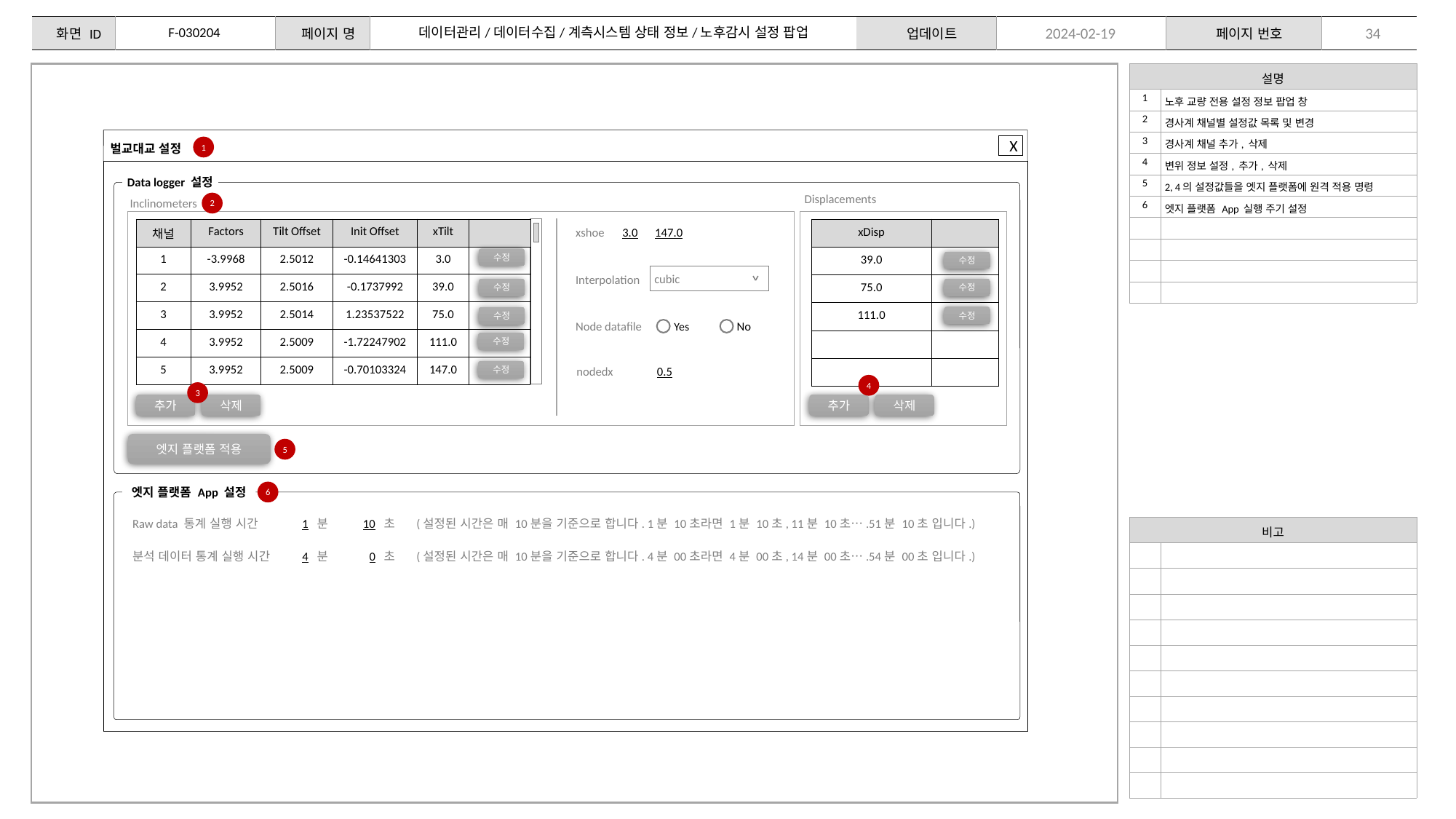

F-030204
데이터관리/데이터수집/계측시스템 상태 정보/노후감시 설정 팝업
34
2024-02-19
| 설명 |  |
| --- | --- |
| 1 | 노후 교량 전용 설정 정보 팝업 창 |
| 2 | 경사계 채널별 설정값 목록 및 변경 |
| 3 | 경사계 채널 추가, 삭제 |
| 4 | 변위 정보 설정, 추가, 삭제 |
| 5 | 2, 4의 설정값들을 엣지 플랫폼에 원격 적용 명령 |
| 6 | 엣지 플랫폼 App 실행 주기 설정 |
|  |  |
|  |  |
|  |  |
|  |  |

벌교대교 설정
X
1

Data logger 설정

Displacements
Inclinometers
2

| 채널 | Factors | Tilt Offset | Init Offset | xTilt |  |
| --- | --- | --- | --- | --- | --- |
| 1 | -3.9968 | 2.5012 | -0.14641303 | 3.0 |  |
| 2 | 3.9952 | 2.5016 | -0.1737992 | 39.0 |  |
| 3 | 3.9952 | 2.5014 | 1.23537522 | 75.0 |  |
| 4 | 3.9952 | 2.5009 | -1.72247902 | 111.0 |  |
| 5 | 3.9952 | 2.5009 | -0.70103324 | 147.0 |  |
| xDisp |  |
| --- | --- |
| 39.0 |  |
| 75.0 |  |
| 111.0 |  |
|  |  |
|  |  |
xshoe
3.0
147.0

수정
수정
cubic
Interpolation
수정
수정
수정
수정
Node datafile
No
Yes

수정
nodedx
0.5
수정
4
3
추가
삭제
추가
삭제
엣지 플랫폼 적용
5
엣지 플랫폼 App 설정
6

Raw data 통계 실행 시간
1
분
10
초
(설정된 시간은 매 10분을 기준으로 합니다. 1분 10초라면 1분 10초, 11분 10초….51분 10초 입니다.)
| 비고 |  |
| --- | --- |
|  |  |
|  |  |
|  |  |
|  |  |
|  |  |
|  |  |
|  |  |
|  |  |
|  |  |
|  |  |
분석 데이터 통계 실행 시간
4
분
0
초
(설정된 시간은 매 10분을 기준으로 합니다. 4분 00초라면 4분 00초, 14분 00초….54분 00초 입니다.)